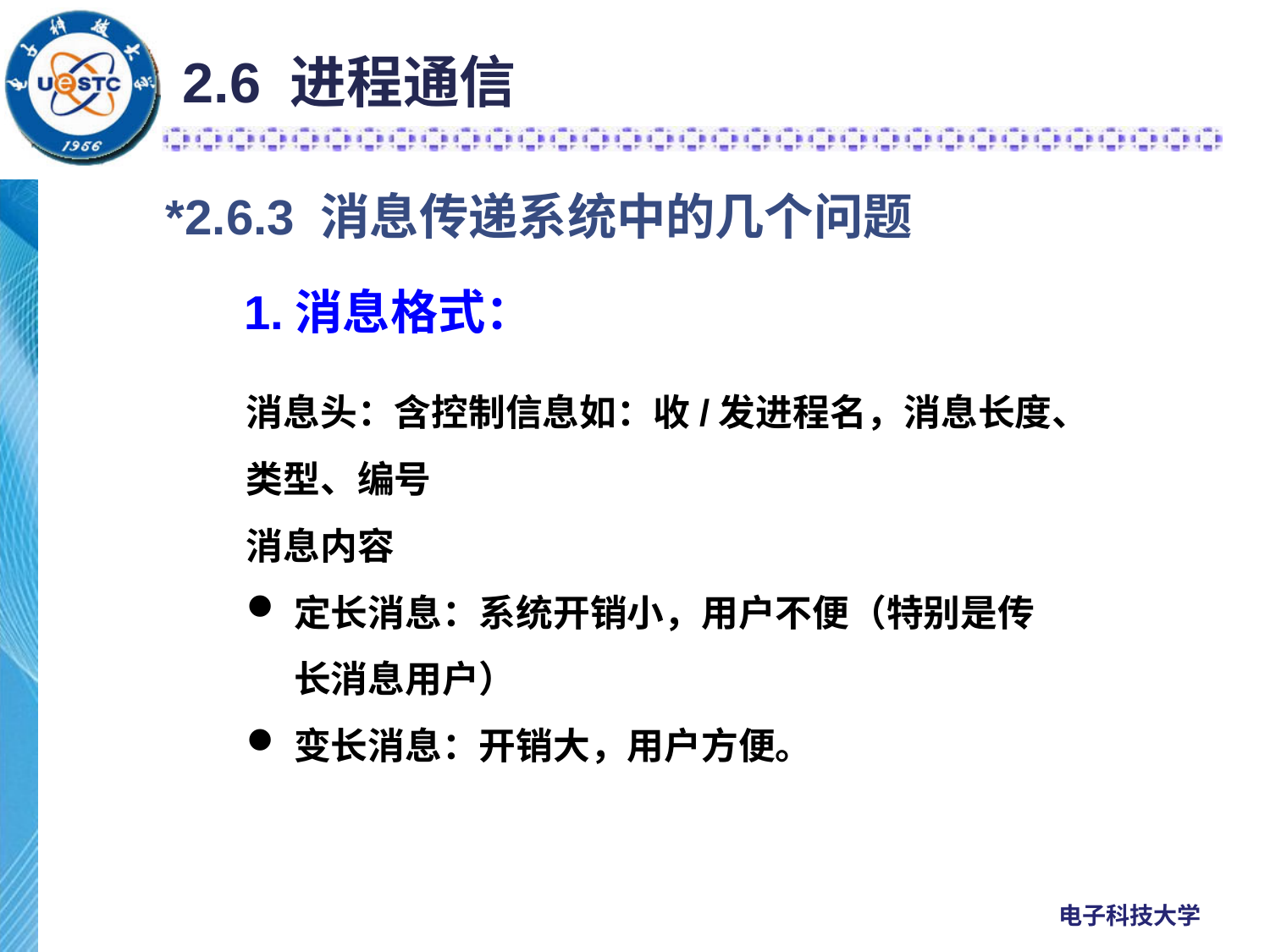

2.6 进程通信

*2.6.3 消息传递系统中的几个问题
1.消息格式：
消息头：含控制信息如：收/发进程名，消息长度、类型、编号
消息内容
定长消息：系统开销小，用户不便（特别是传长消息用户）
变长消息：开销大，用户方便。